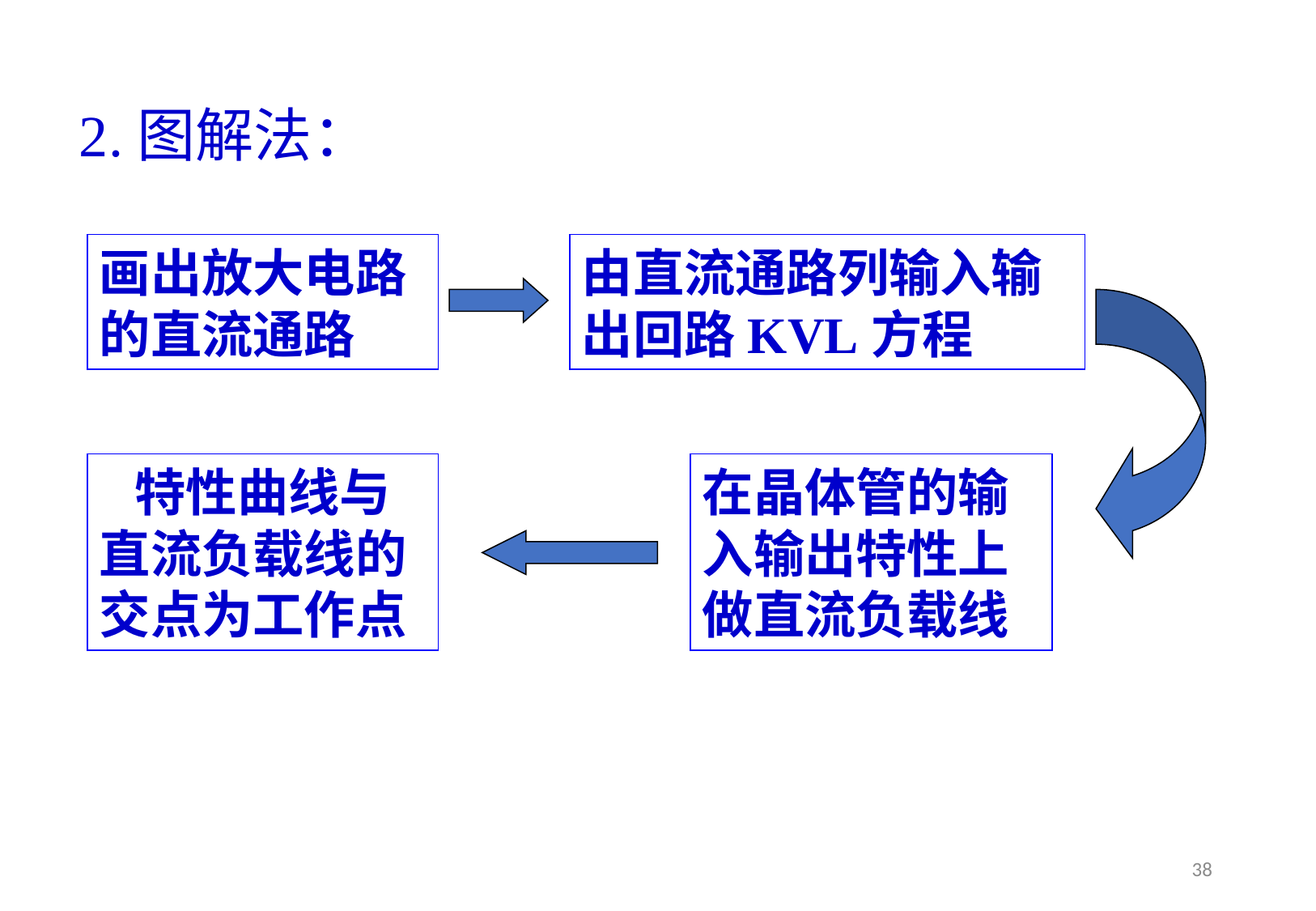

2.图解法：
画出放大电路的直流通路
由直流通路列输入输出回路KVL方程

  特性曲线与直流负载线的交点为工作点
在晶体管的输入输出特性上做直流负载线

38